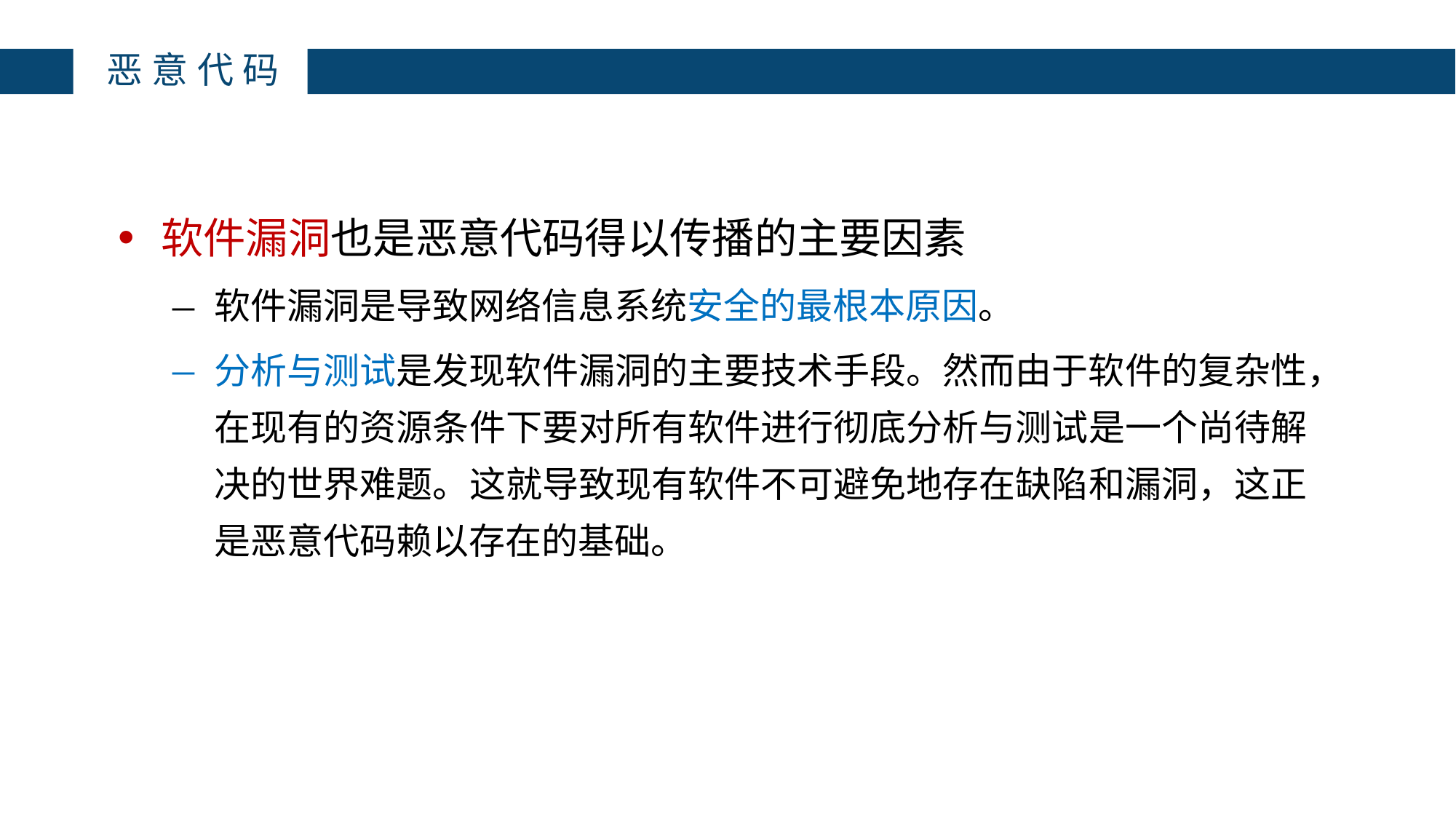

# 恶意代码

软件漏洞也是恶意代码得以传播的主要因素
软件漏洞是导致网络信息系统安全的最根本原因。
分析与测试是发现软件漏洞的主要技术手段。然而由于软件的复杂性，在现有的资源条件下要对所有软件进行彻底分析与测试是一个尚待解决的世界难题。这就导致现有软件不可避免地存在缺陷和漏洞，这正是恶意代码赖以存在的基础。